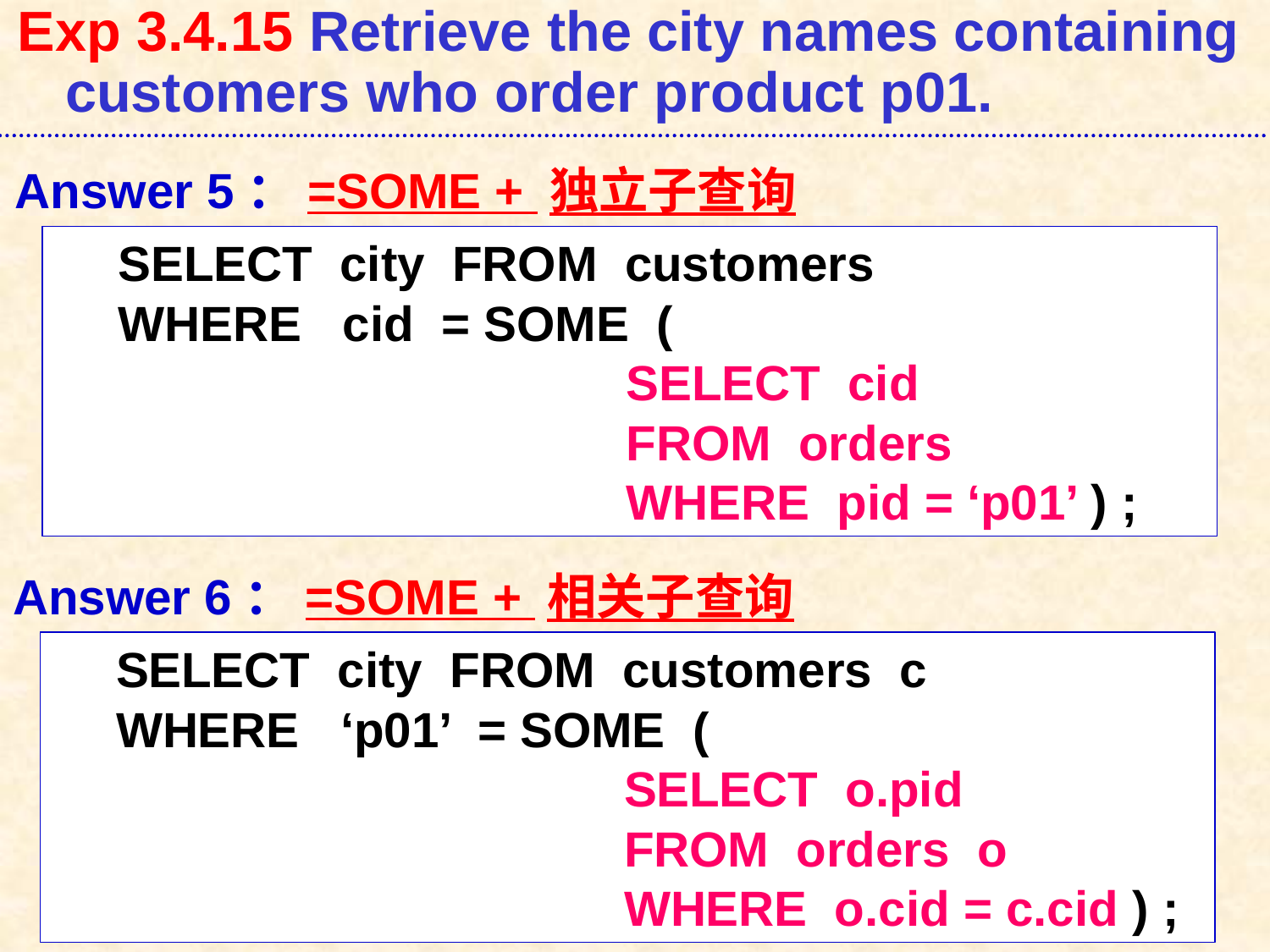

Exp 3.4.15 Retrieve the city names containing customers who order product p01.

Answer 5：=SOME + 独立子查询
SELECT  city  FROM  customers
WHERE   cid  = SOME  (
			SELECT  cid
			FROM  orders
			WHERE  pid = ‘p01’ ) ;
Answer 6：=SOME + 相关子查询
SELECT  city  FROM  customers  c
WHERE   ‘p01’  = SOME  (
			SELECT  o.pid
			FROM  orders  o
			WHERE  o.cid = c.cid ) ;
97